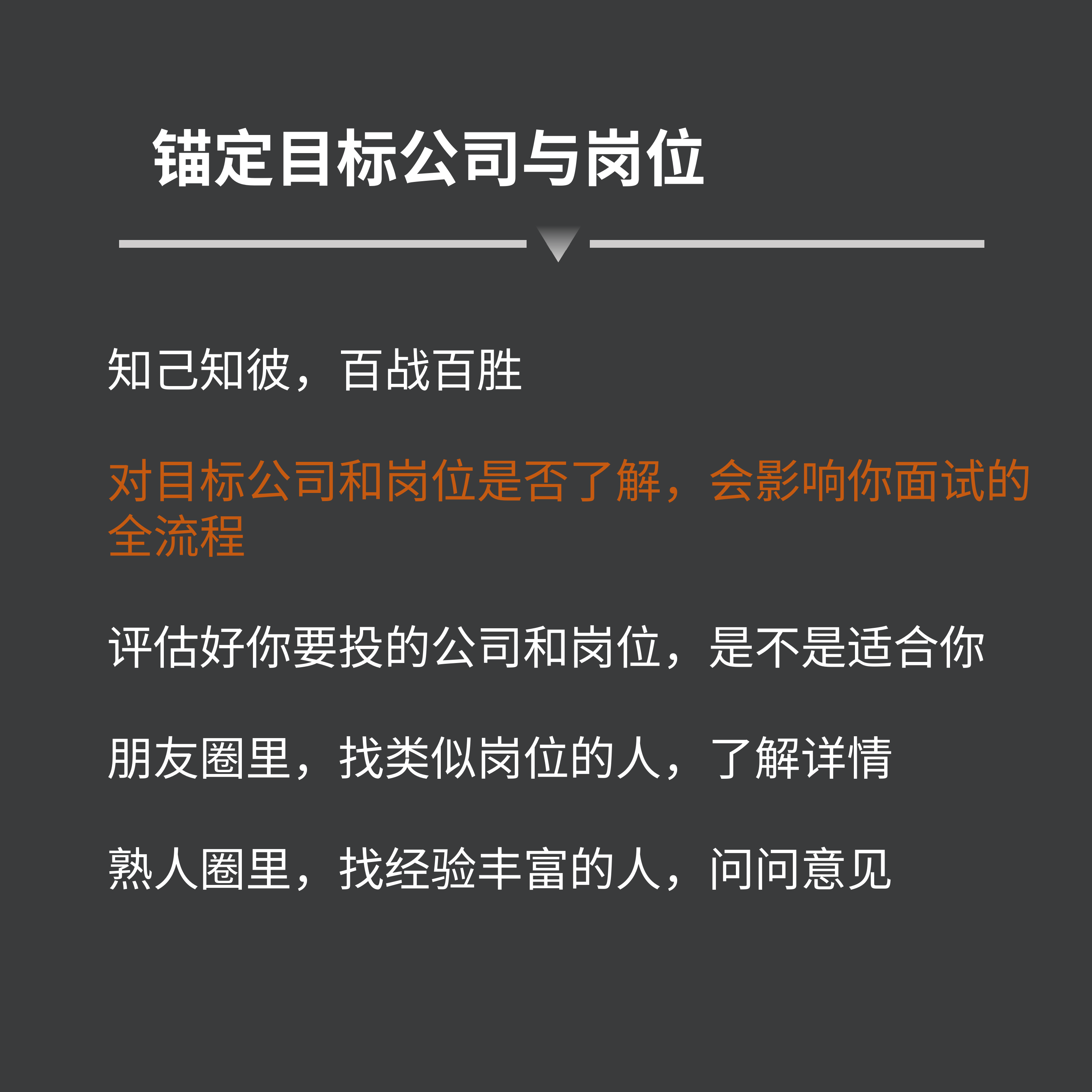

锚定目标公司与岗位

知己知彼，百战百胜

对目标公司和岗位是否了解，会影响你面试的全流程

评估好你要投的公司和岗位，是不是适合你

朋友圈里，找类似岗位的人，了解详情

熟人圈里，找经验丰富的人，问问意见